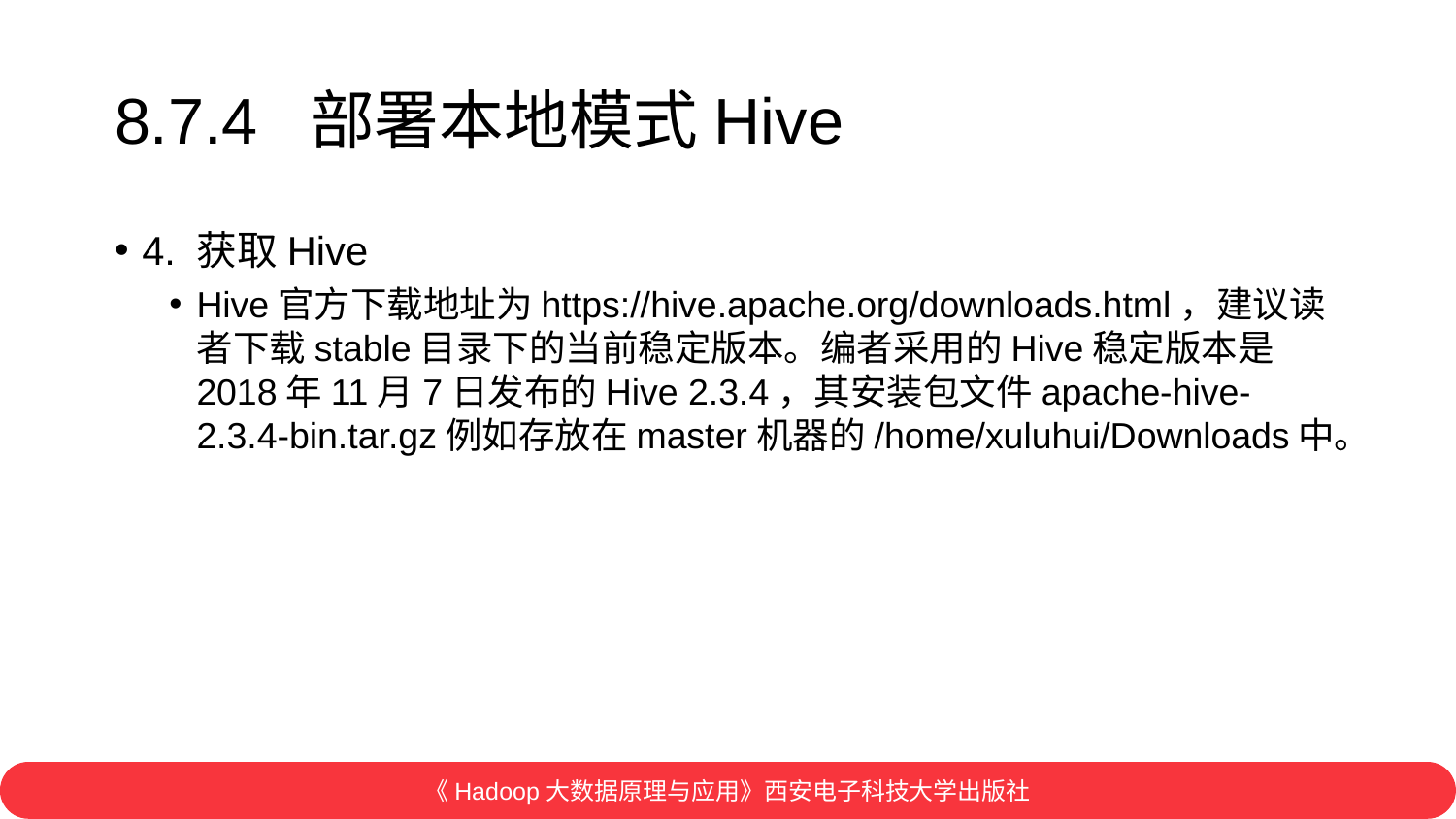

# 8.7.4  部署本地模式Hive
4. 获取Hive
Hive官方下载地址为https://hive.apache.org/downloads.html，建议读者下载stable目录下的当前稳定版本。编者采用的Hive稳定版本是2018年11月7日发布的Hive 2.3.4，其安装包文件apache-hive-2.3.4-bin.tar.gz例如存放在master机器的/home/xuluhui/Downloads中。